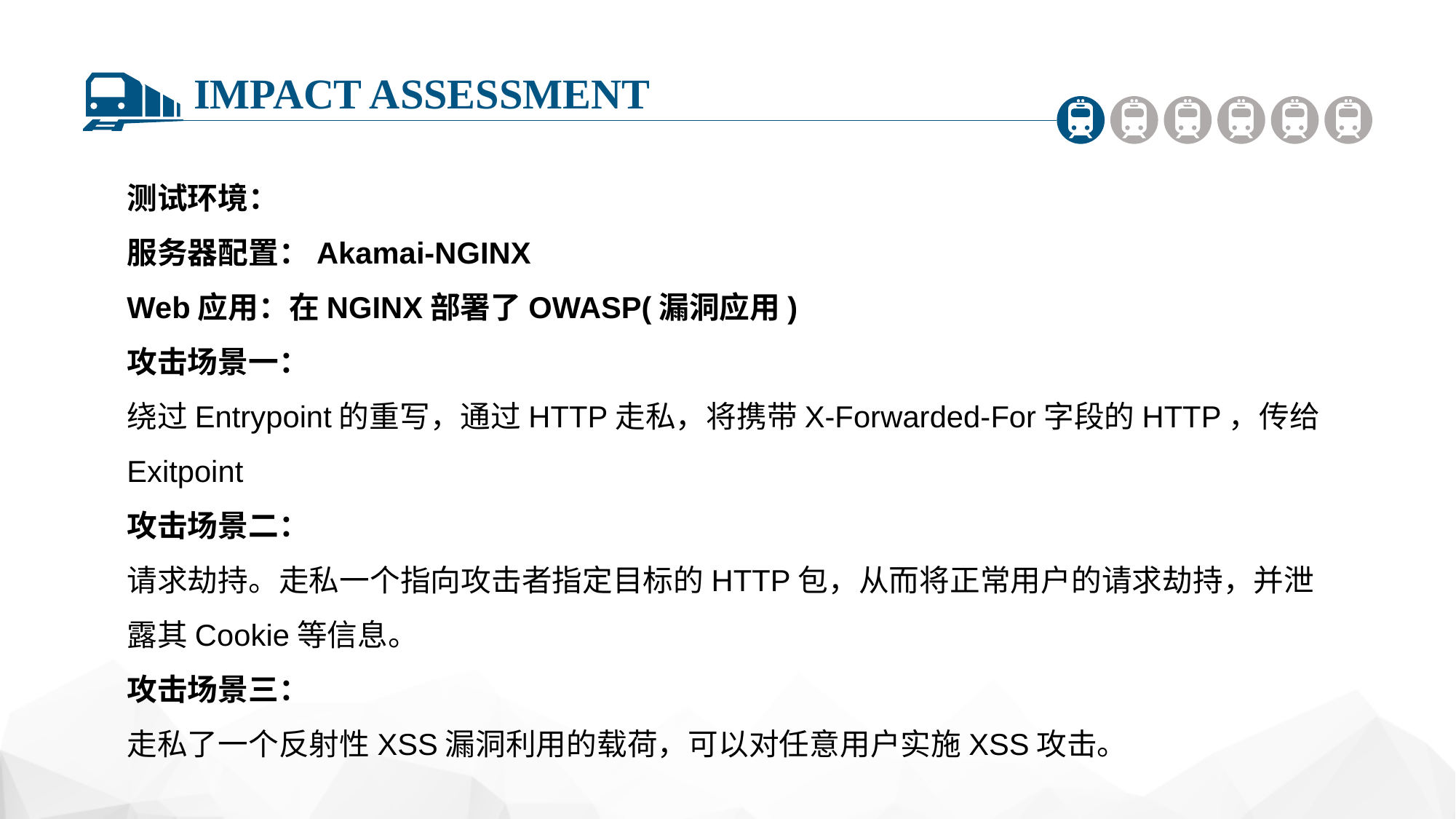

IMPACT ASSESSMENT
测试环境：
服务器配置：Akamai-NGINX
Web应用：在NGINX部署了OWASP(漏洞应用)
攻击场景一：
绕过Entrypoint的重写，通过HTTP走私，将携带X-Forwarded-For字段的HTTP，传给Exitpoint
攻击场景二：
请求劫持。走私一个指向攻击者指定目标的HTTP包，从而将正常用户的请求劫持，并泄露其Cookie等信息。
攻击场景三：
走私了一个反射性XSS漏洞利用的载荷，可以对任意用户实施XSS攻击。